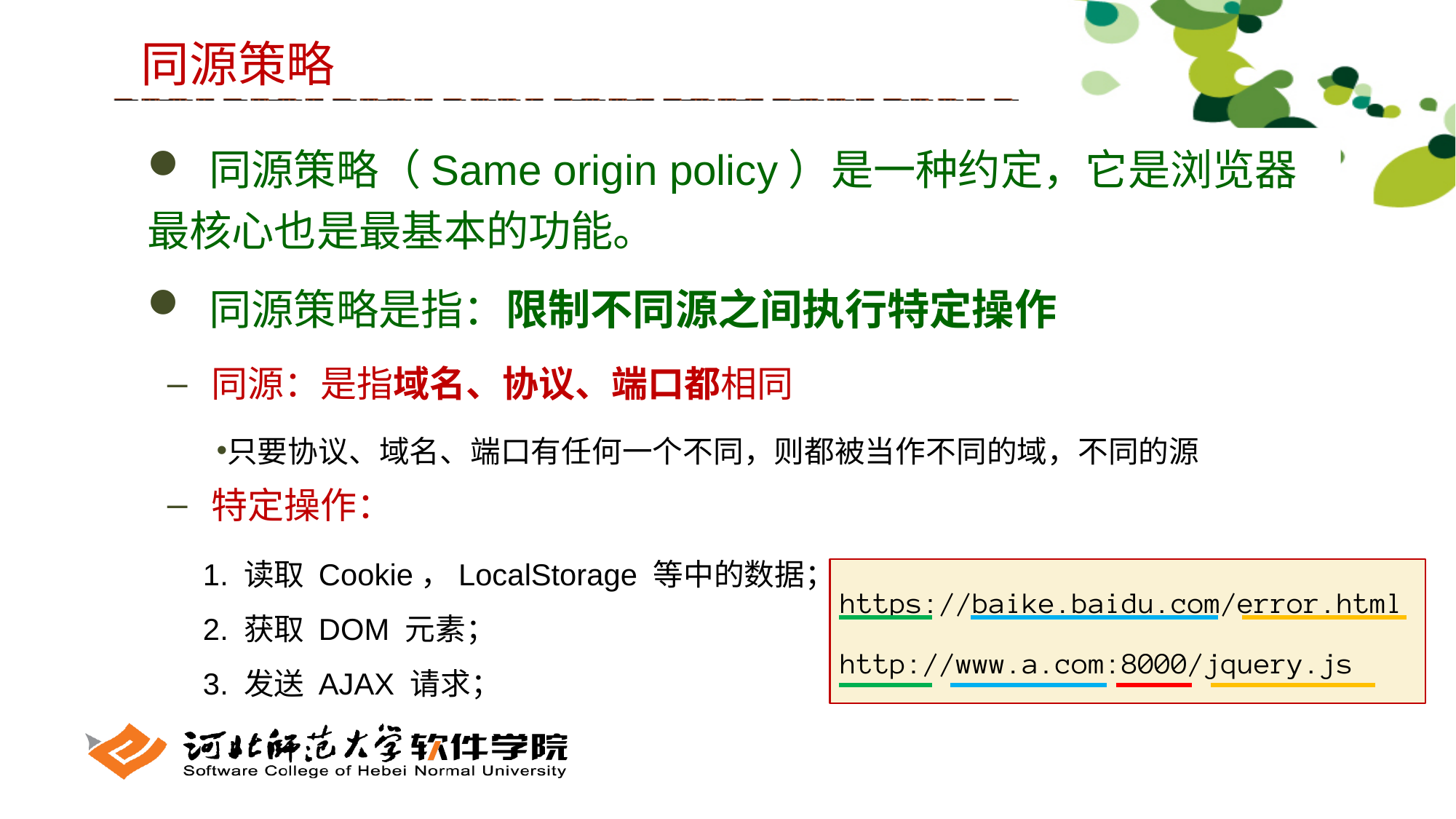

同源策略

 同源策略（Same origin policy）是一种约定，它是浏览器最核心也是最基本的功能。
 同源策略是指：限制不同源之间执行特定操作
 同源：是指域名、协议、端口都相同
只要协议、域名、端口有任何一个不同，则都被当作不同的域，不同的源
 特定操作：

1. 读取 Cookie，LocalStorage 等中的数据；
2. 获取 DOM 元素；
3. 发送 AJAX 请求；
https://baike.baidu.com/error.html
http://www.a.com:8000/jquery.js